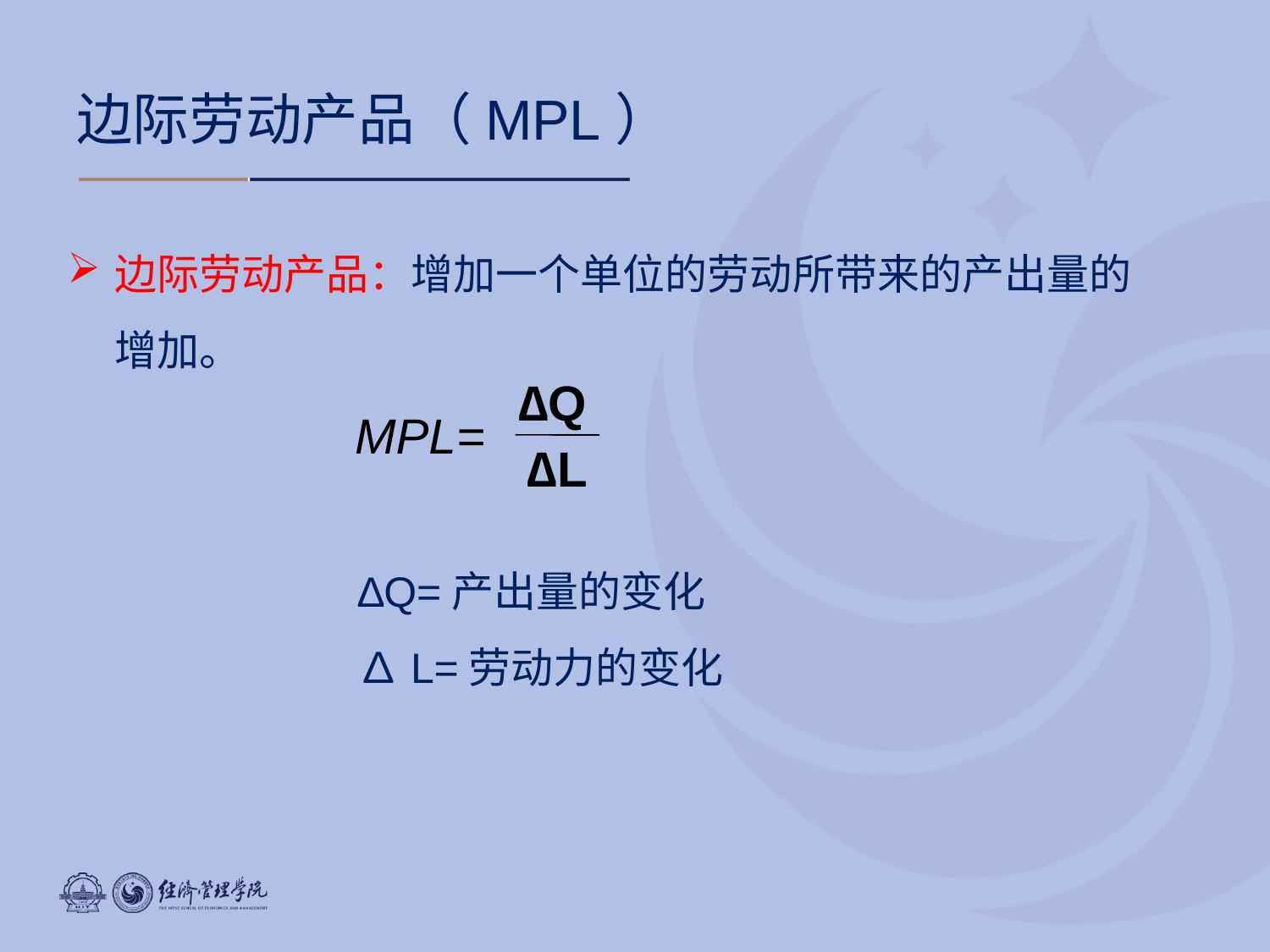

# 边际劳动产品（MPL）
边际劳动产品：增加一个单位的劳动所带来的产出量的增加。
∆Q
∆L

MPL=
∆Q=产出量的变化
∆L=劳动力的变化